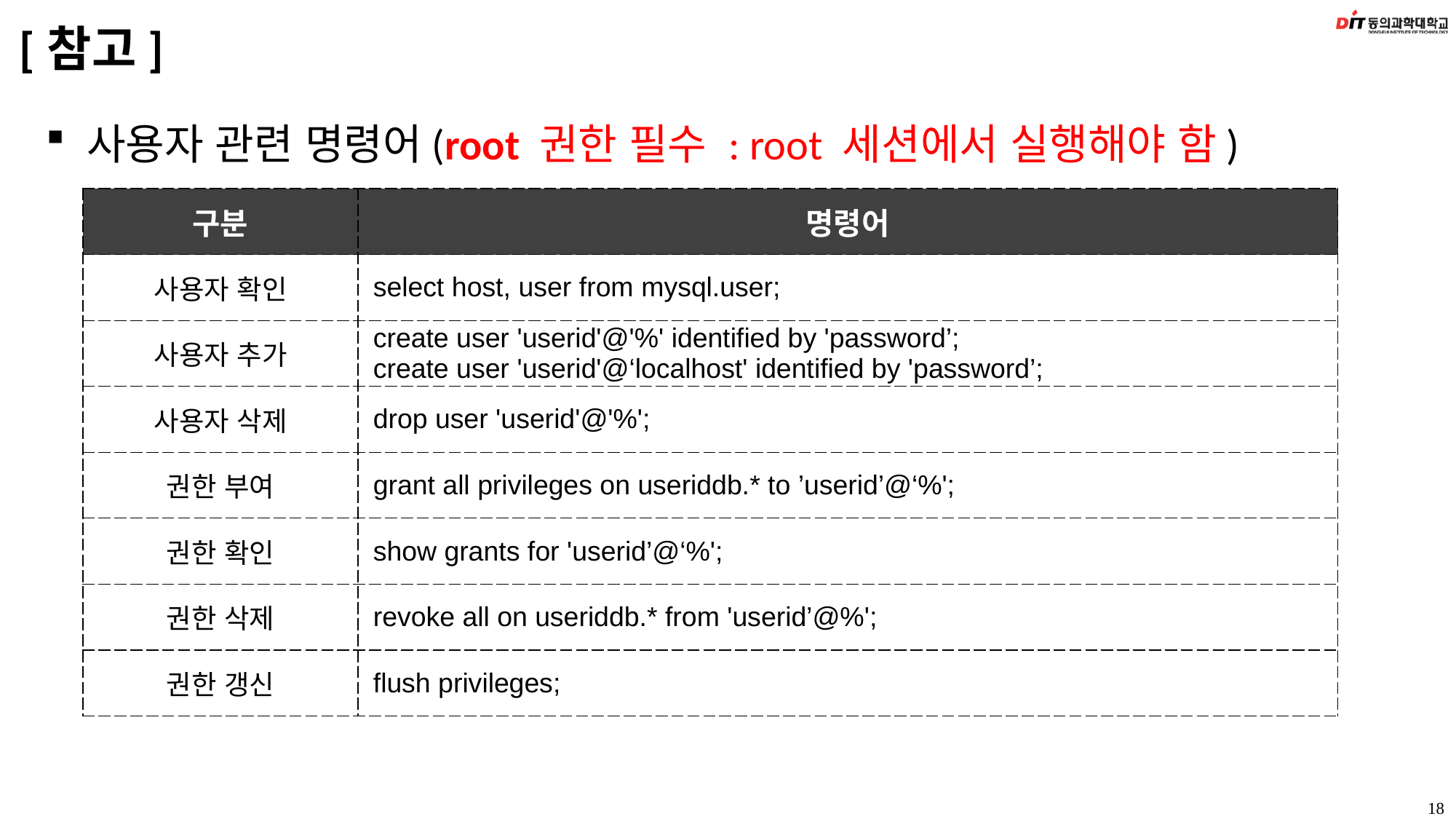

# [참고]
사용자 관련 명령어(root 권한 필수 : root 세션에서 실행해야 함)
| 구분 | 명령어 |
| --- | --- |
| 사용자 확인 | select host, user from mysql.user; |
| 사용자 추가 | create user 'userid'@'%' identified by 'password’; create user 'userid'@‘localhost' identified by 'password’; |
| 사용자 삭제 | drop user 'userid'@'%'; |
| 권한 부여 | grant all privileges on useriddb.\* to ’userid’@‘%'; |
| 권한 확인 | show grants for 'userid’@‘%'; |
| 권한 삭제 | revoke all on useriddb.\* from 'userid’@%'; |
| 권한 갱신 | flush privileges; |
18